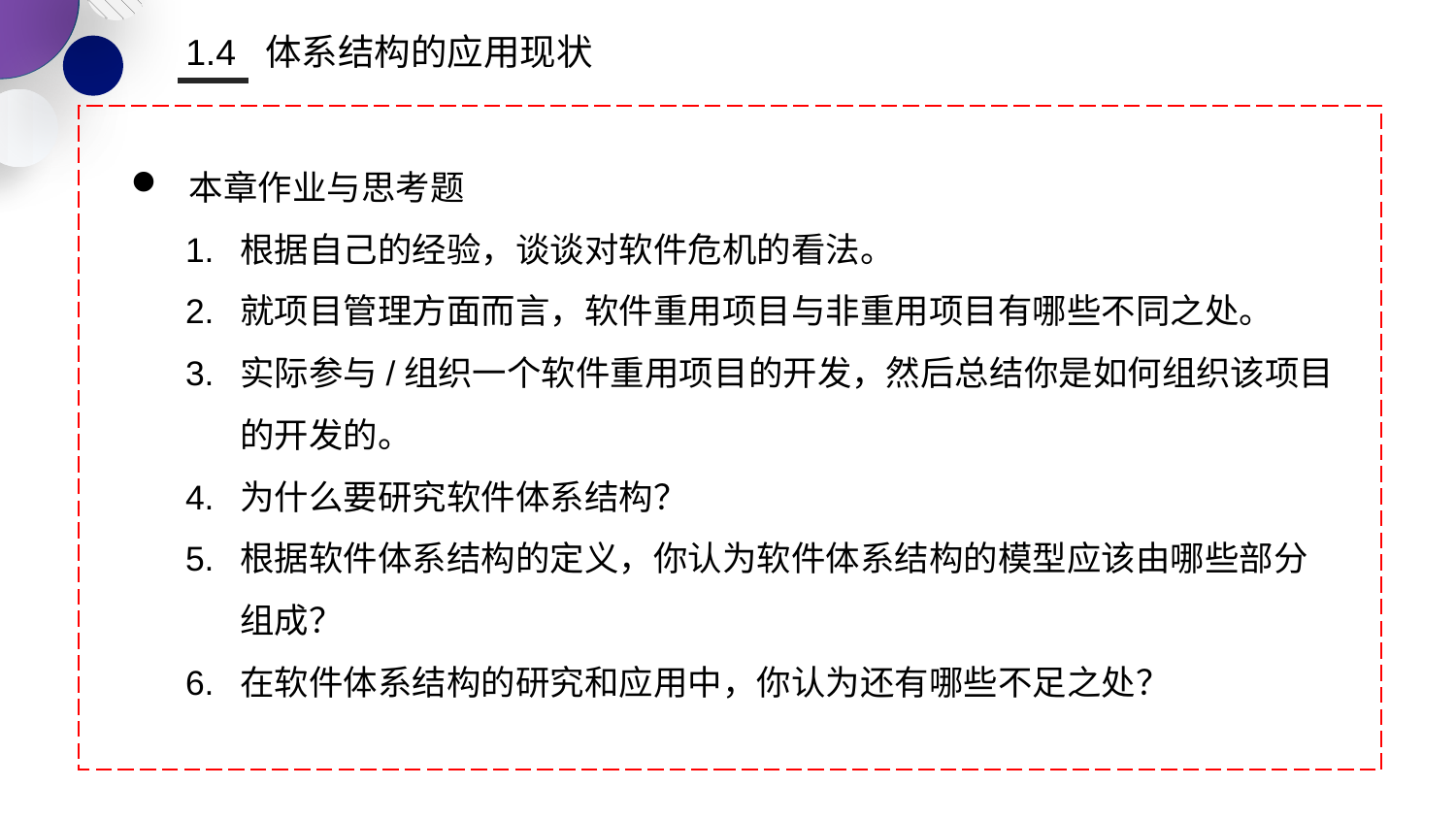

1.4  体系结构的应用现状

  本章作业与思考题
根据自己的经验，谈谈对软件危机的看法。
就项目管理方面而言，软件重用项目与非重用项目有哪些不同之处。
实际参与/组织一个软件重用项目的开发，然后总结你是如何组织该项目的开发的。
为什么要研究软件体系结构？
根据软件体系结构的定义，你认为软件体系结构的模型应该由哪些部分组成？
在软件体系结构的研究和应用中，你认为还有哪些不足之处？